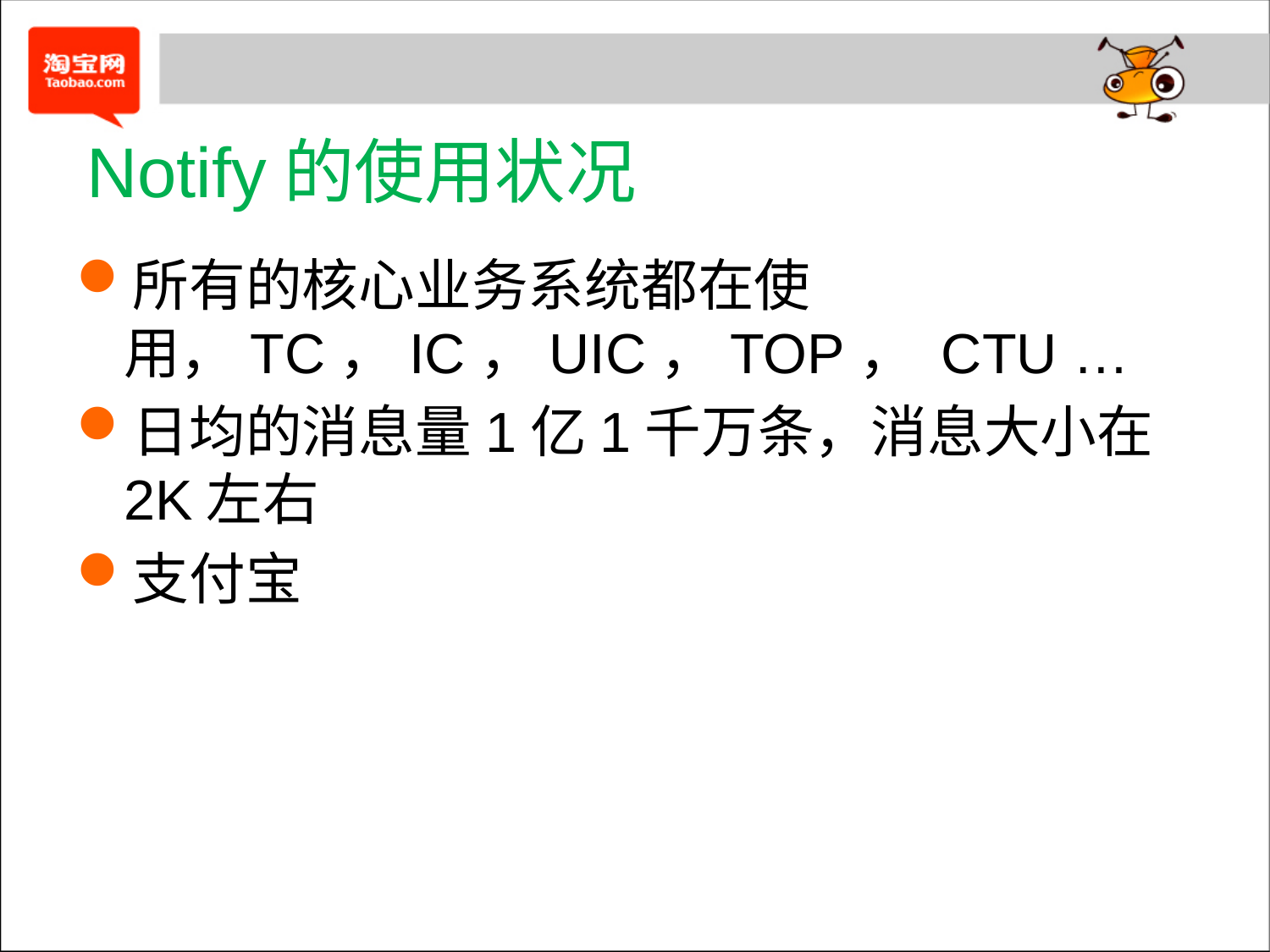

# Notify的使用状况
所有的核心业务系统都在使用，TC，IC，UIC，TOP， CTU …
日均的消息量1亿1千万条，消息大小在2K左右
支付宝